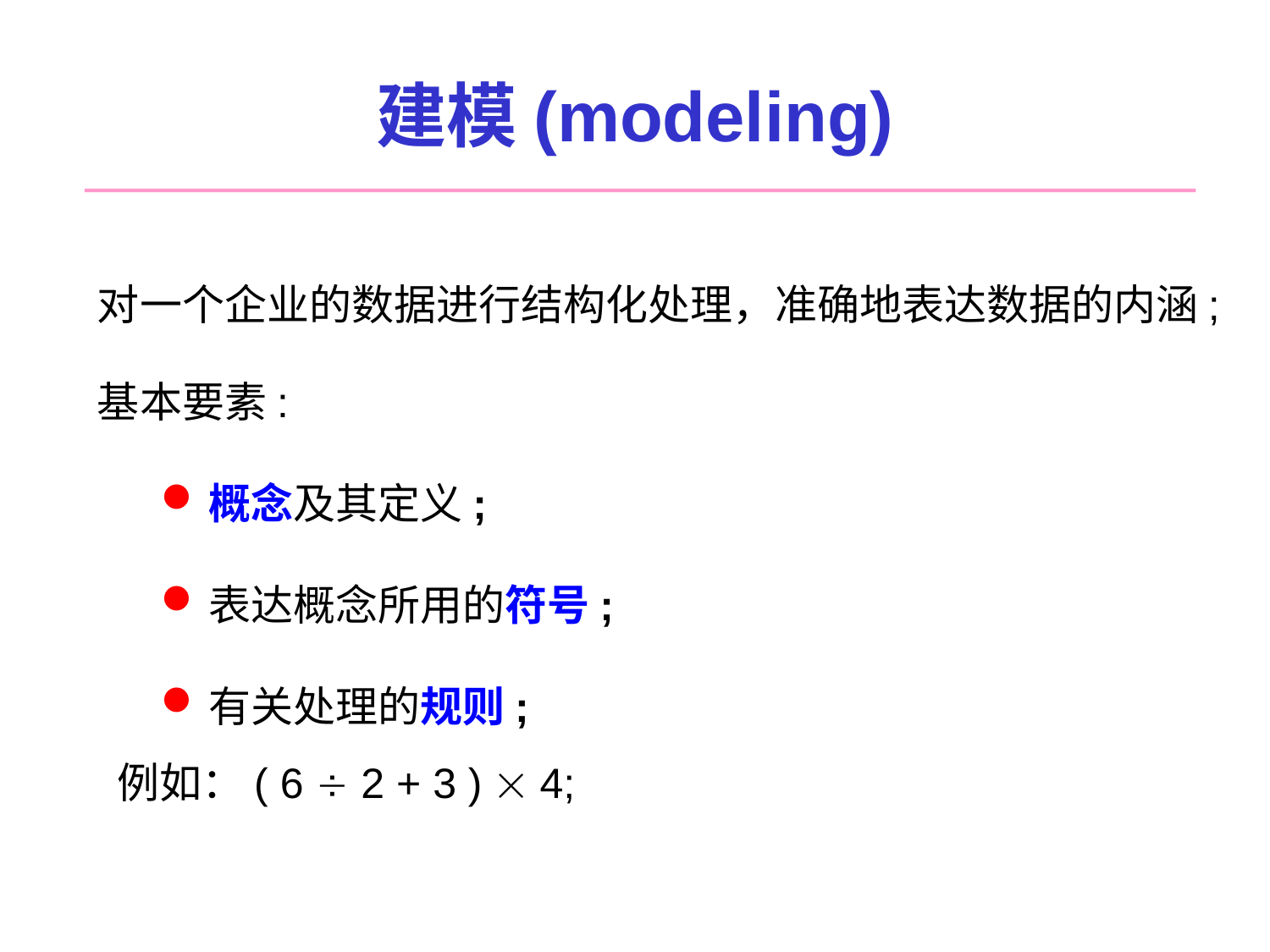

# 建模(modeling)
对一个企业的数据进行结构化处理，准确地表达数据的内涵;
基本要素:
概念及其定义;
表达概念所用的符号;
有关处理的规则;
 例如：( 6 ÷ 2 + 3 ) × 4;